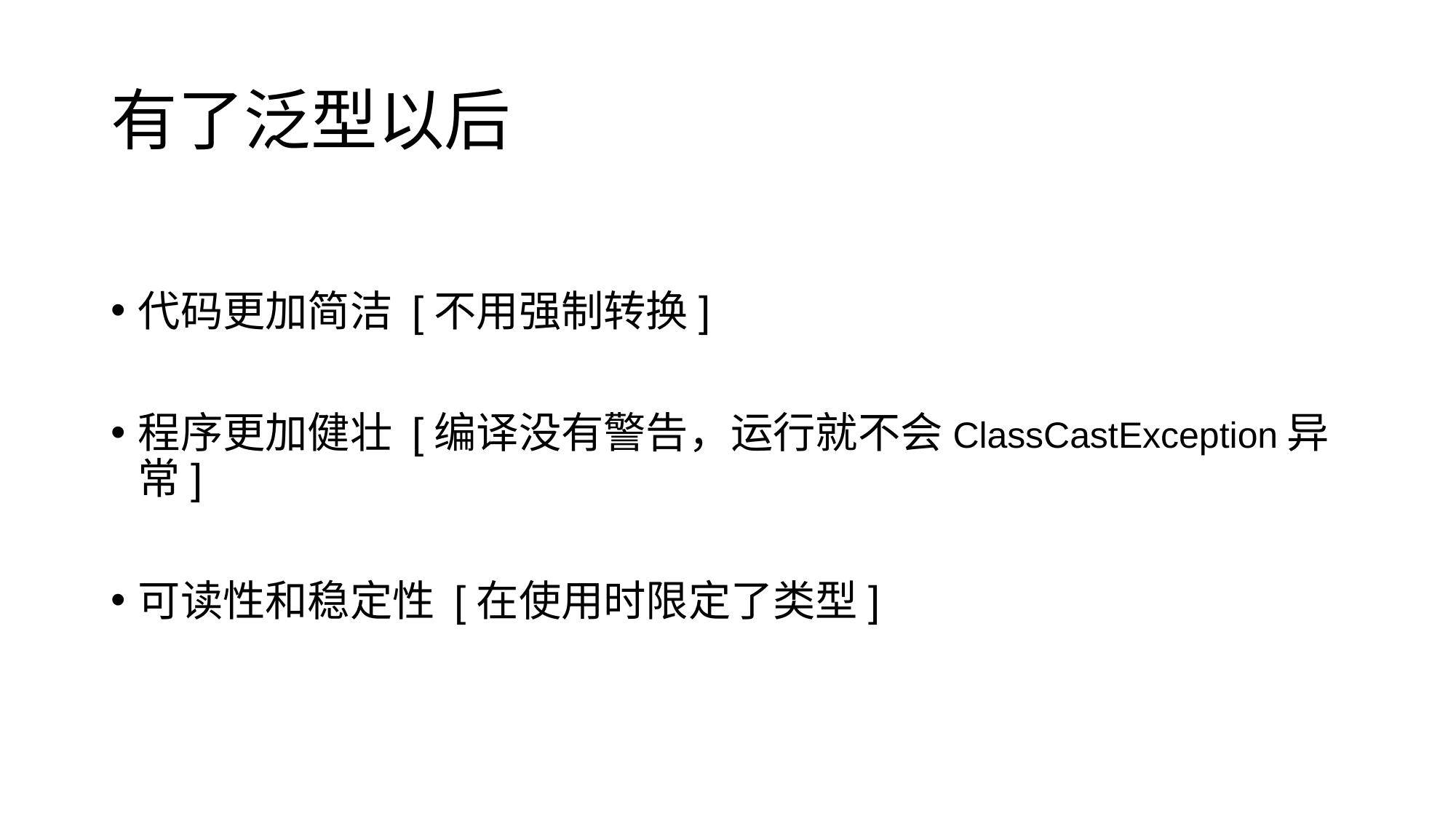

# 有了泛型以后

代码更加简洁 [不用强制转换]

程序更加健壮 [编译没有警告，运行就不会ClassCastException异常]

可读性和稳定性 [在使用时限定了类型]